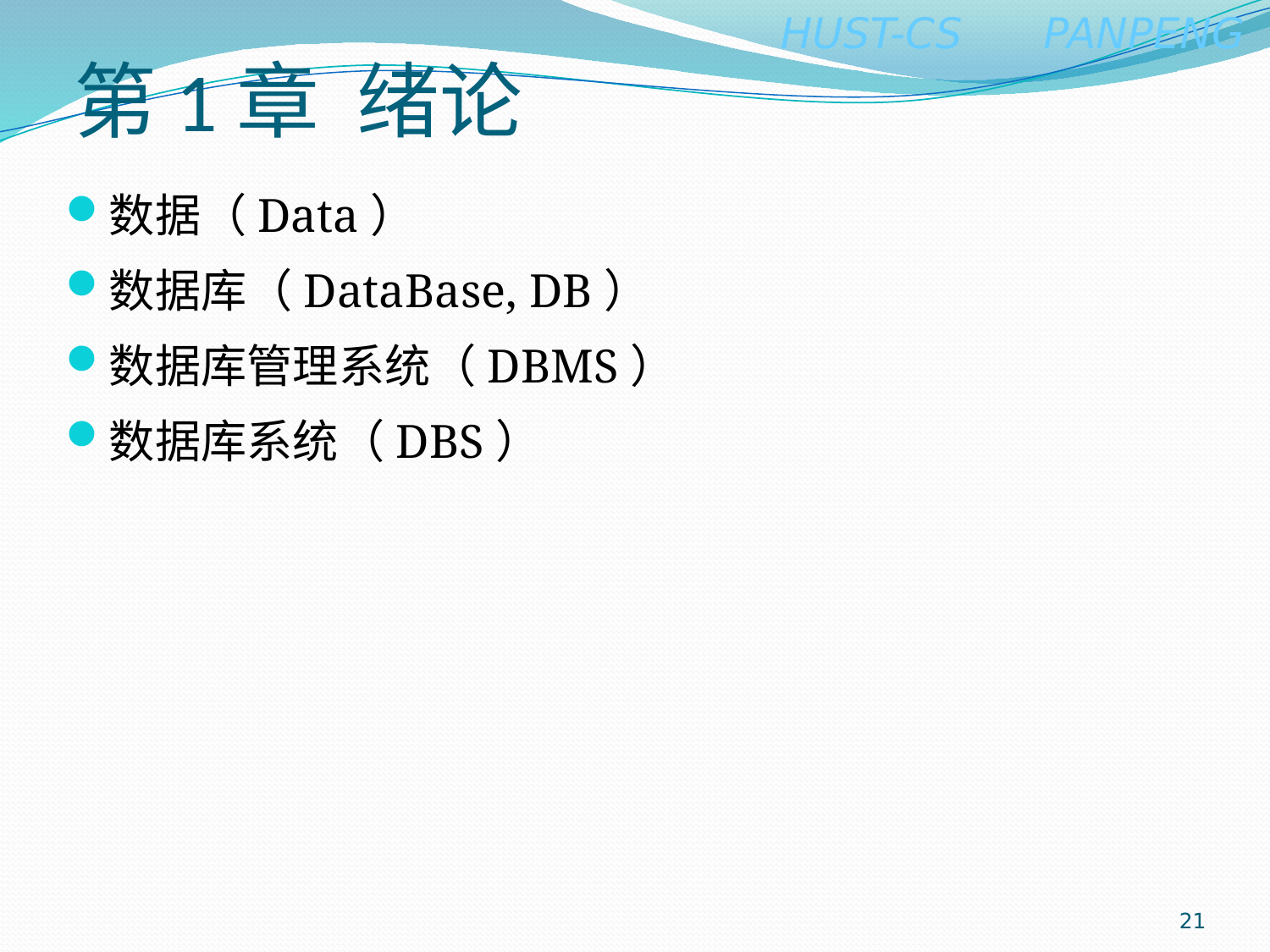

# 第1章  绪论
数据（Data）
数据库（DataBase, DB）
数据库管理系统（DBMS）
数据库系统（DBS）
21